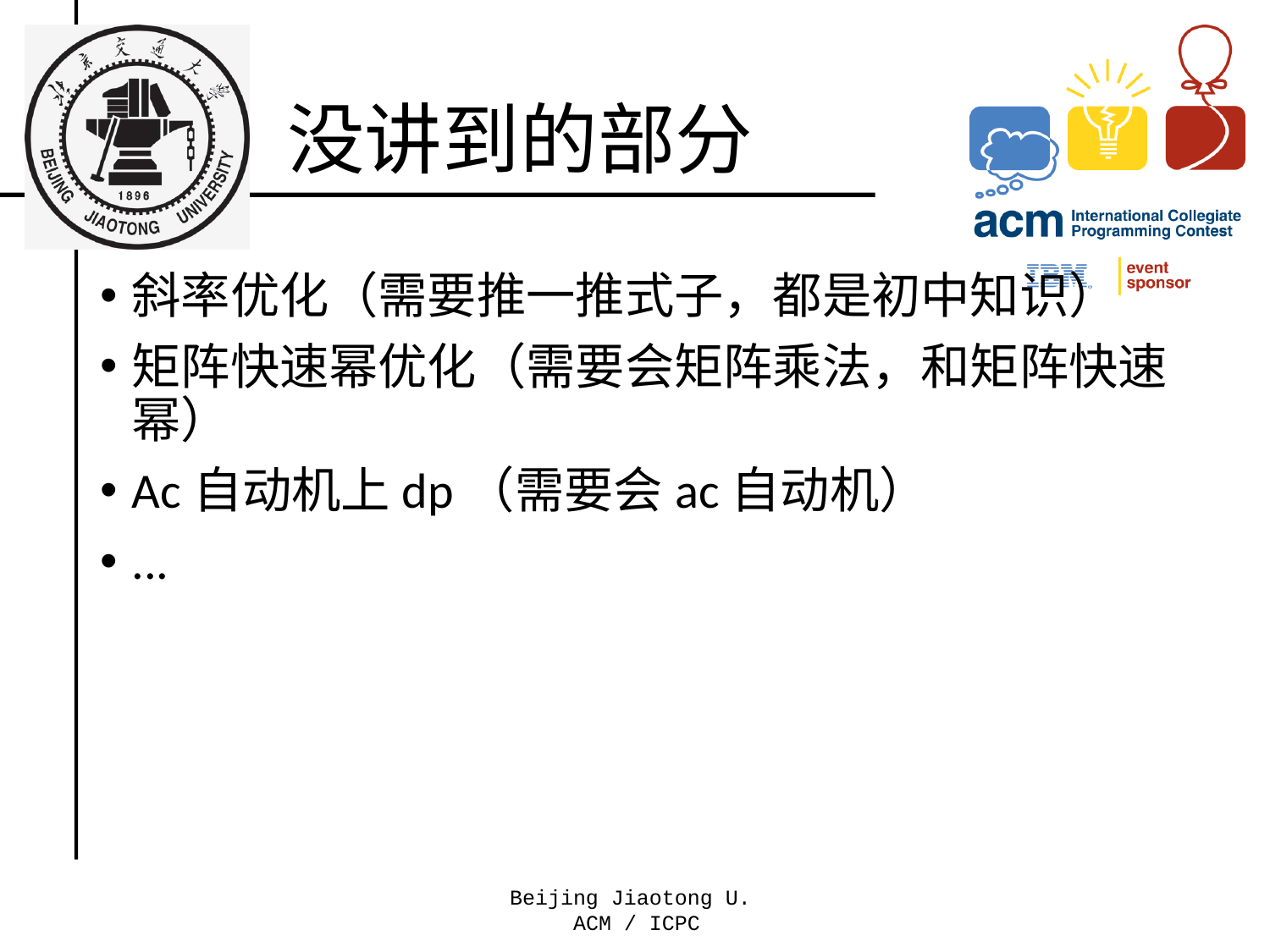

# 没讲到的部分
斜率优化（需要推一推式子，都是初中知识）
矩阵快速幂优化（需要会矩阵乘法，和矩阵快速幂）
Ac自动机上dp（需要会ac自动机）
...